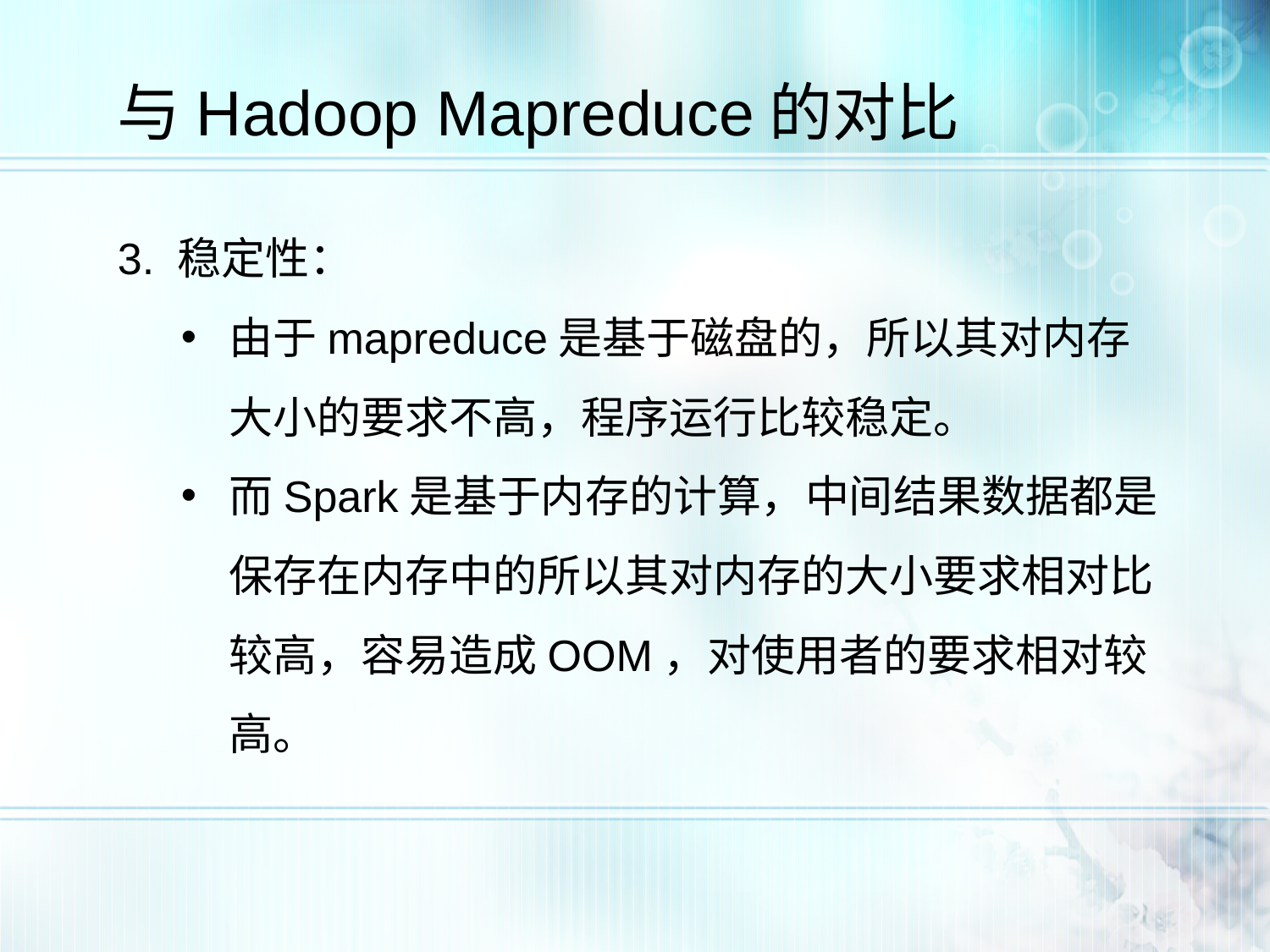

与Hadoop Mapreduce的对比
3. 稳定性：
由于mapreduce是基于磁盘的，所以其对内存大小的要求不高，程序运行比较稳定。
而Spark是基于内存的计算，中间结果数据都是保存在内存中的所以其对内存的大小要求相对比较高，容易造成OOM，对使用者的要求相对较高。